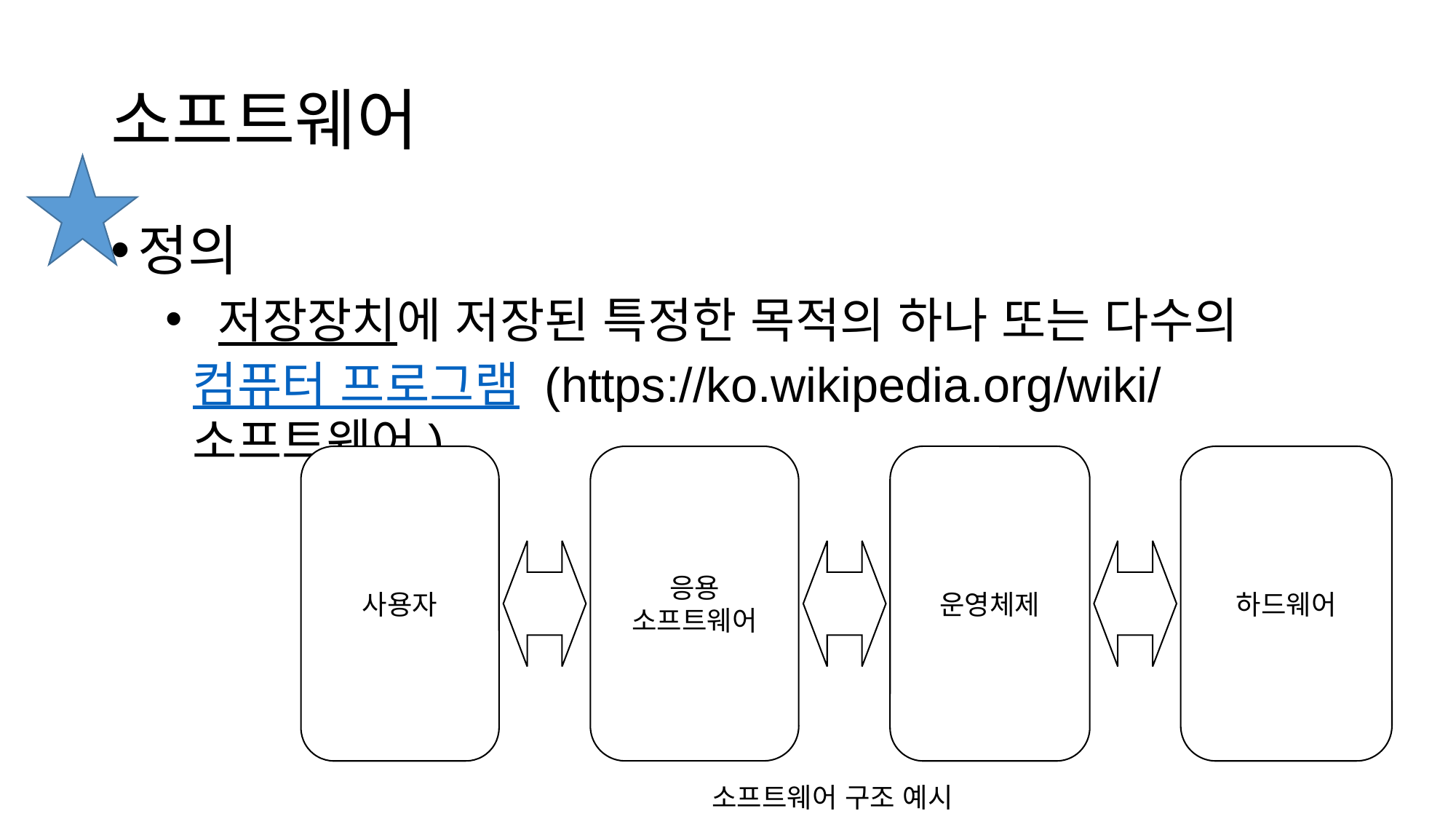

# 소프트웨어

정의
 저장장치에 저장된 특정한 목적의 하나 또는 다수의 컴퓨터 프로그램 (https://ko.wikipedia.org/wiki/소프트웨어)

사용자
응용
소프트웨어
운영체제
하드웨어

소프트웨어 구조 예시